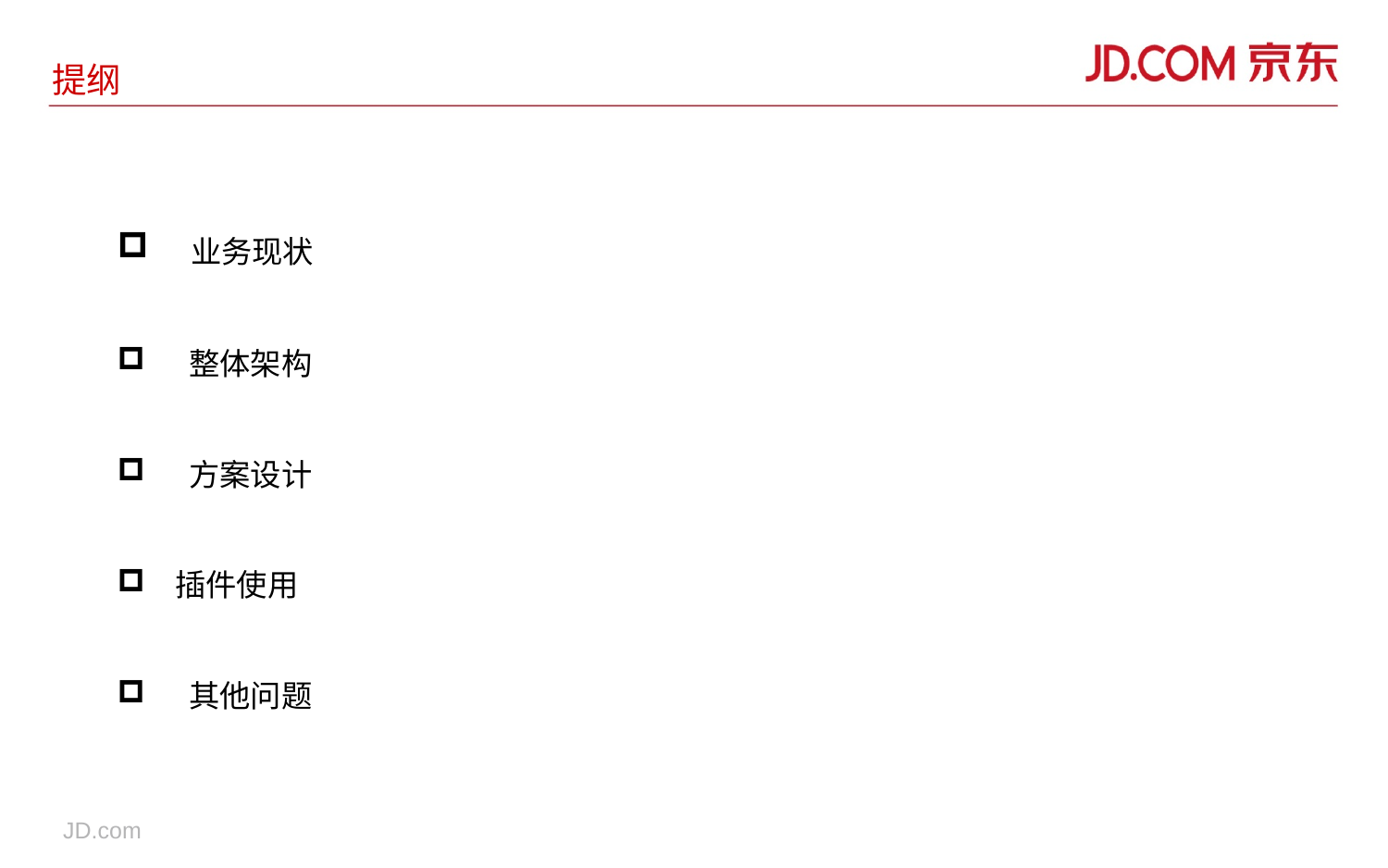

# 提纲
   业务现状
   整体架构
   方案设计
 插件使用
   其他问题